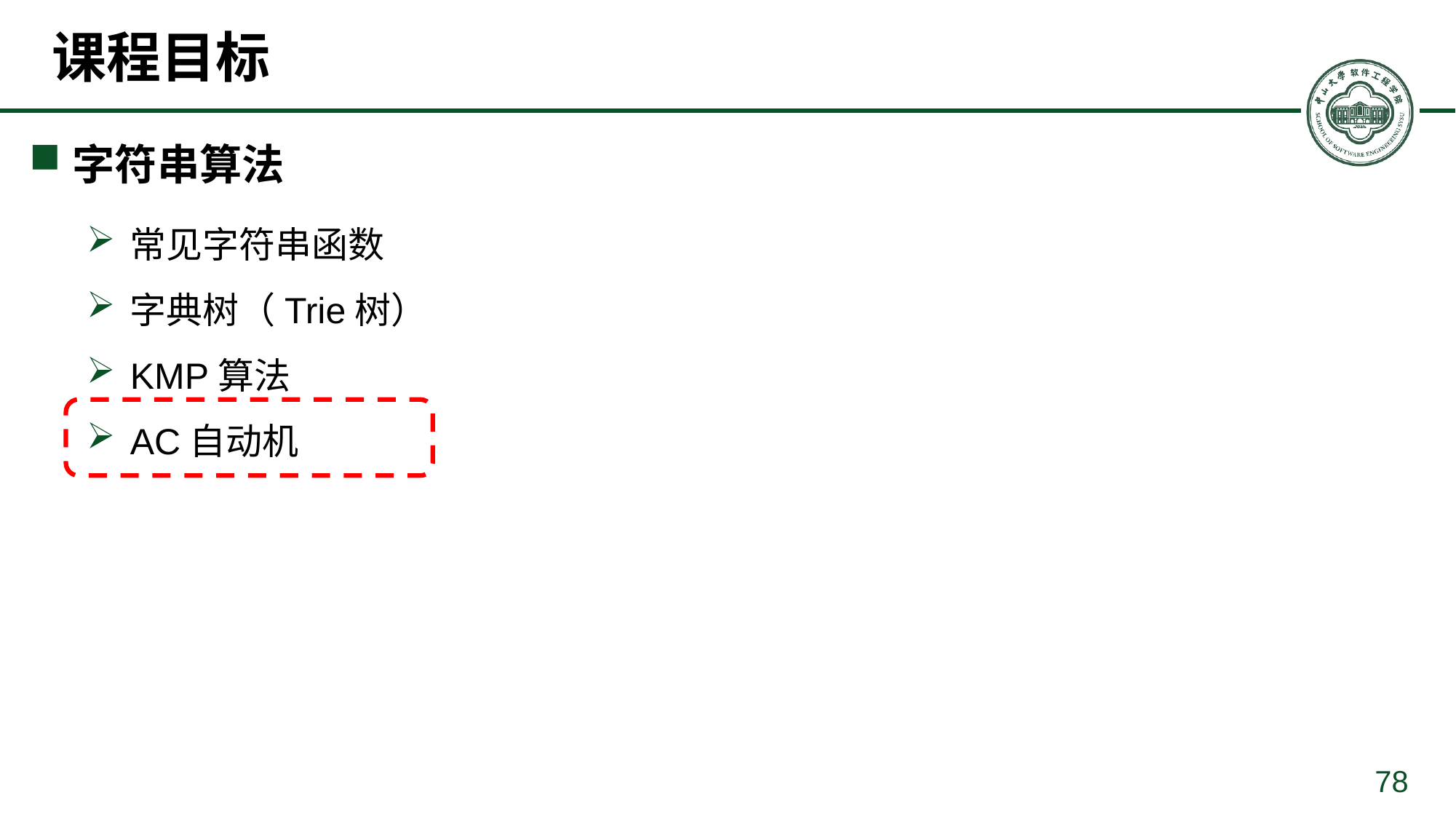

# 课程目标
字符串算法
常见字符串函数
字典树（Trie树）
KMP算法
AC自动机

78